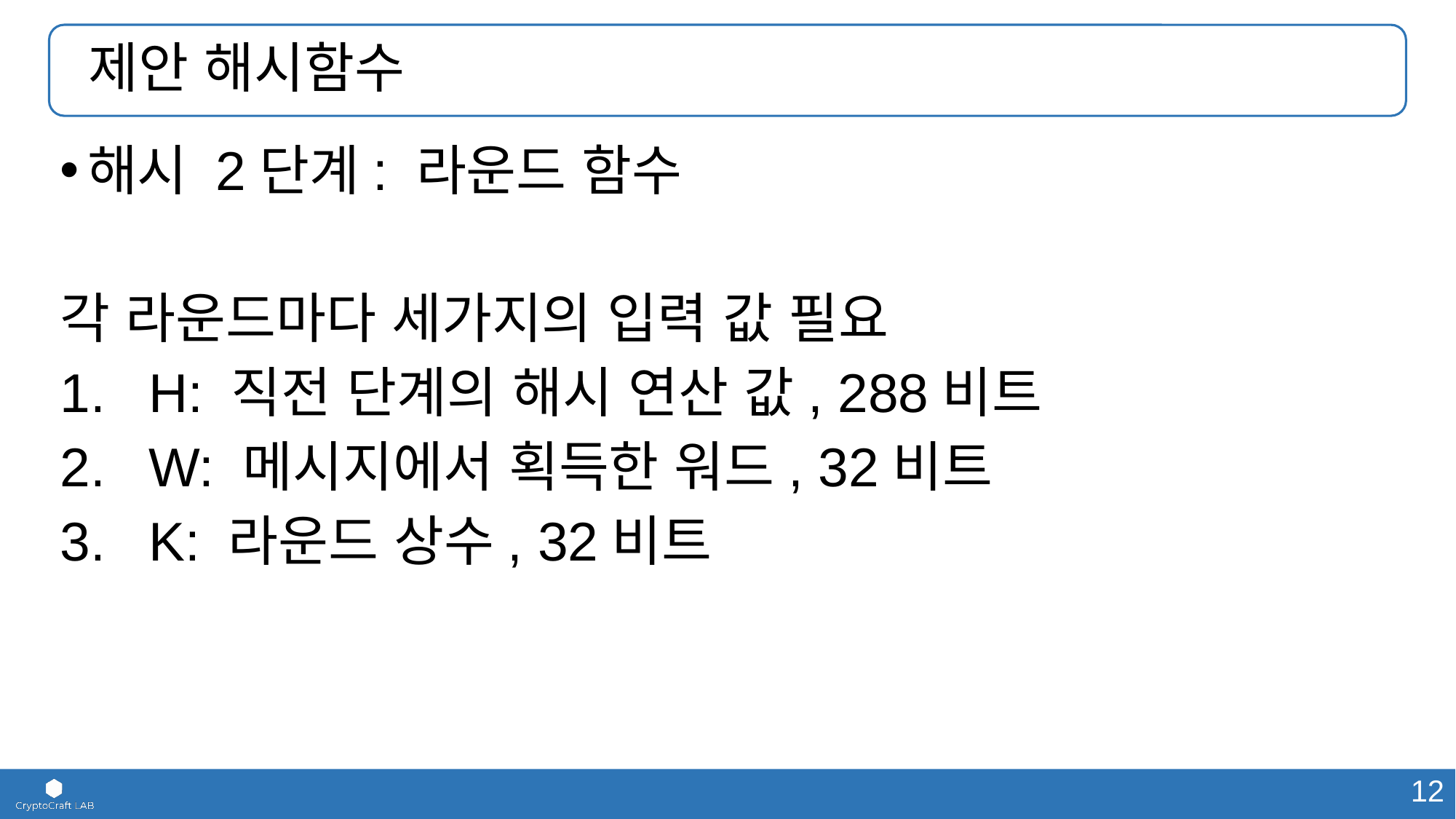

# 제안 해시함수
해시 2단계: 라운드 함수

각 라운드마다 세가지의 입력 값 필요
H: 직전 단계의 해시 연산 값, 288비트
W: 메시지에서 획득한 워드, 32비트
K: 라운드 상수, 32비트